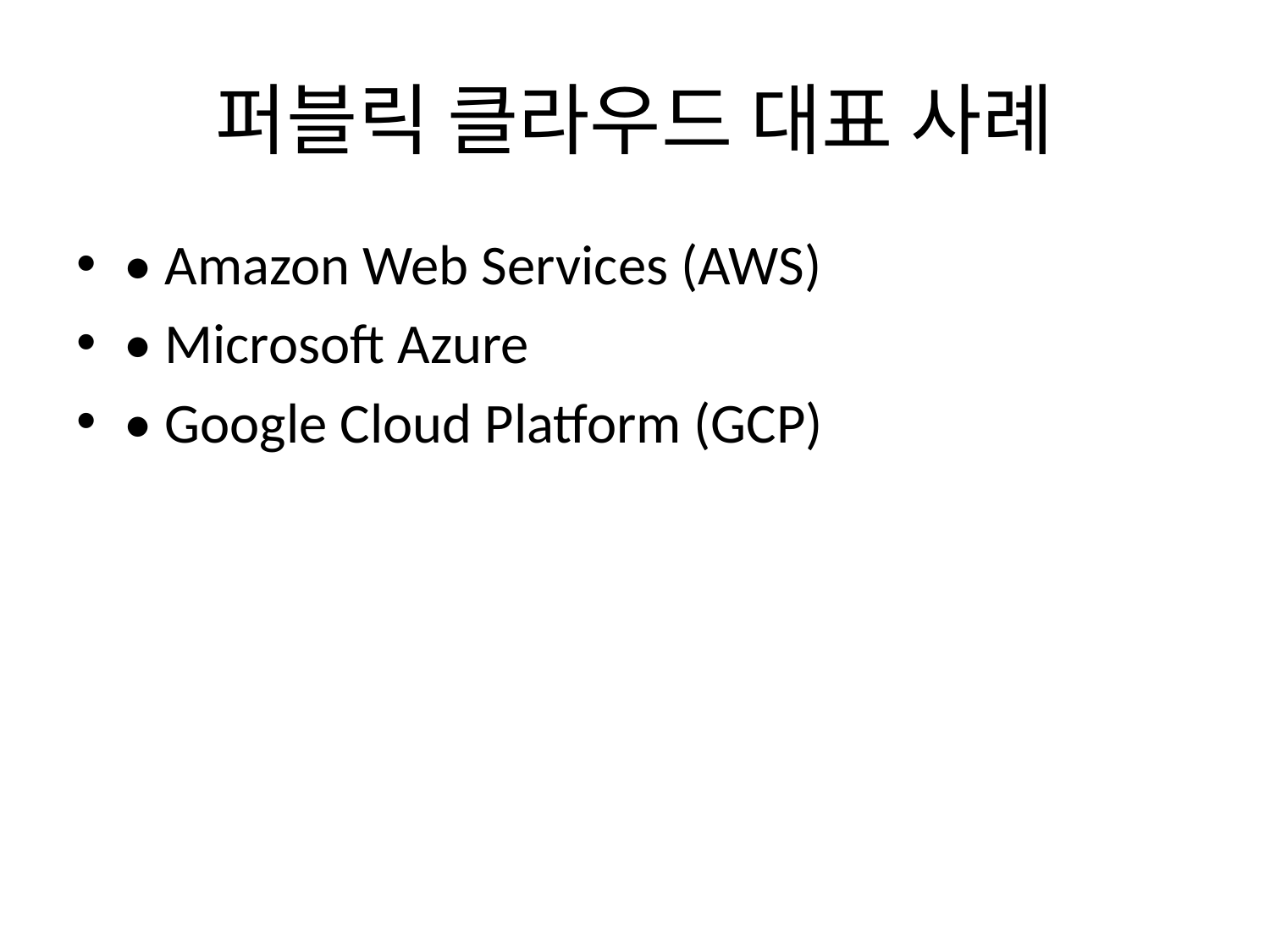

# 퍼블릭 클라우드 대표 사례
• Amazon Web Services (AWS)
• Microsoft Azure
• Google Cloud Platform (GCP)